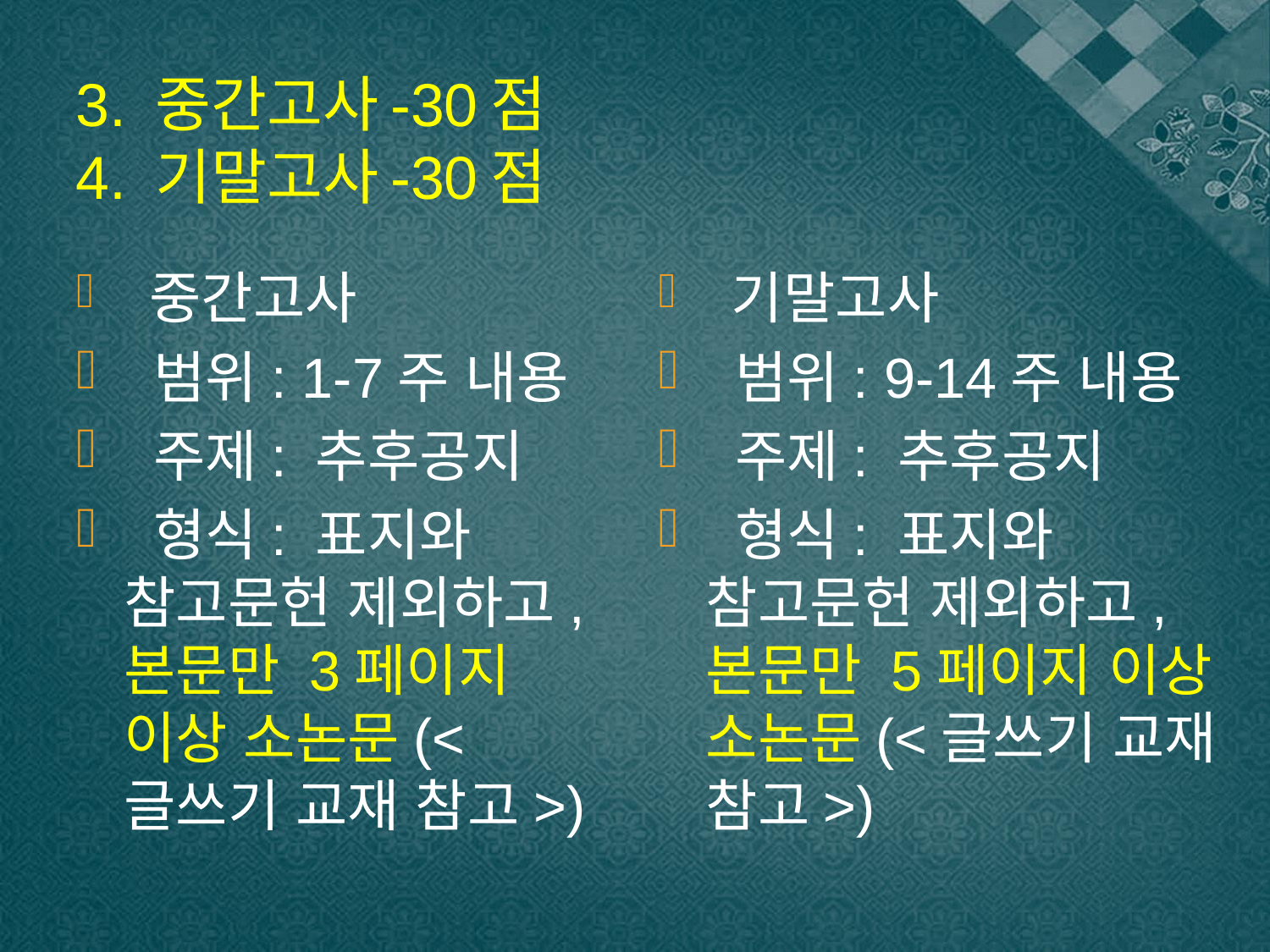

# 3. 중간고사-30점 4. 기말고사-30점
 중간고사
 범위: 1-7주 내용
 주제: 추후공지
 형식: 표지와 참고문헌 제외하고, 본문만 3페이지 이상 소논문(<글쓰기 교재 참고>)
 기말고사
 범위: 9-14주 내용
 주제: 추후공지
 형식: 표지와 참고문헌 제외하고, 본문만 5페이지 이상 소논문(<글쓰기 교재 참고>)